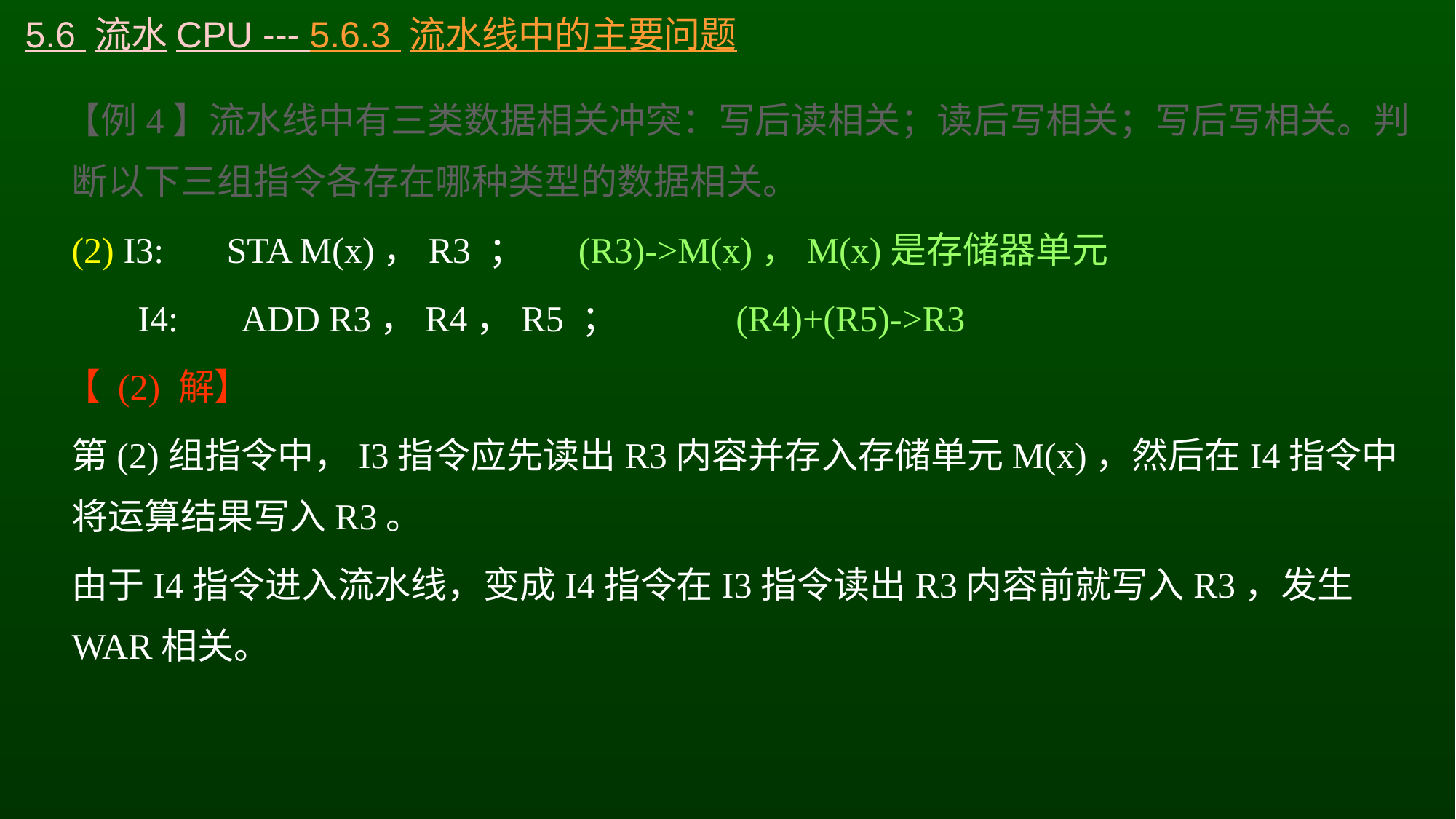

# 5.6 流水CPU --- 5.6.3 流水线中的主要问题
  【例4】流水线中有三类数据相关冲突：写后读相关；读后写相关；写后写相关。判断以下三组指令各存在哪种类型的数据相关。
	(2) I3: 　STA M(x)，R3 ； 　(R3)->M(x)，M(x)是存储器单元
 　　I4: 　ADD R3，R4，R5 ；　　　(R4)+(R5)->R3
  【 (2) 解】
	第(2)组指令中，I3指令应先读出R3内容并存入存储单元M(x)，然后在I4指令中将运算结果写入R3。
	由于I4指令进入流水线，变成I4指令在I3指令读出R3内容前就写入R3，发生WAR相关。